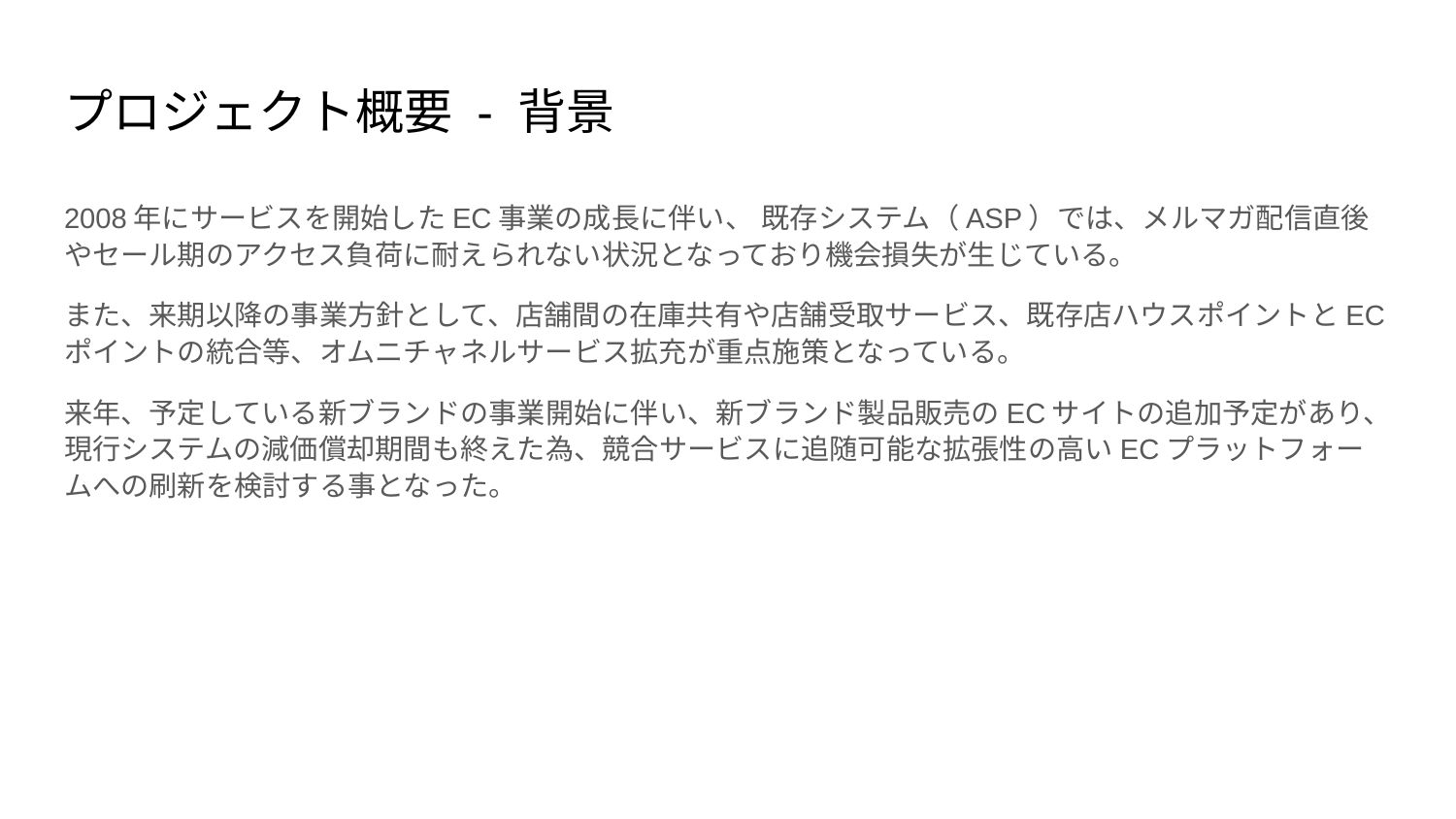

# プロジェクト概要 - 背景
2008年にサービスを開始したEC事業の成長に伴い、 既存システム（ASP）では、メルマガ配信直後やセール期のアクセス負荷に耐えられない状況となっており機会損失が生じている。
また、来期以降の事業方針として、店舗間の在庫共有や店舗受取サービス、既存店ハウスポイントとECポイントの統合等、オムニチャネルサービス拡充が重点施策となっている。
来年、予定している新ブランドの事業開始に伴い、新ブランド製品販売のECサイトの追加予定があり、現行システムの減価償却期間も終えた為、競合サービスに追随可能な拡張性の高いECプラットフォームへの刷新を検討する事となった。